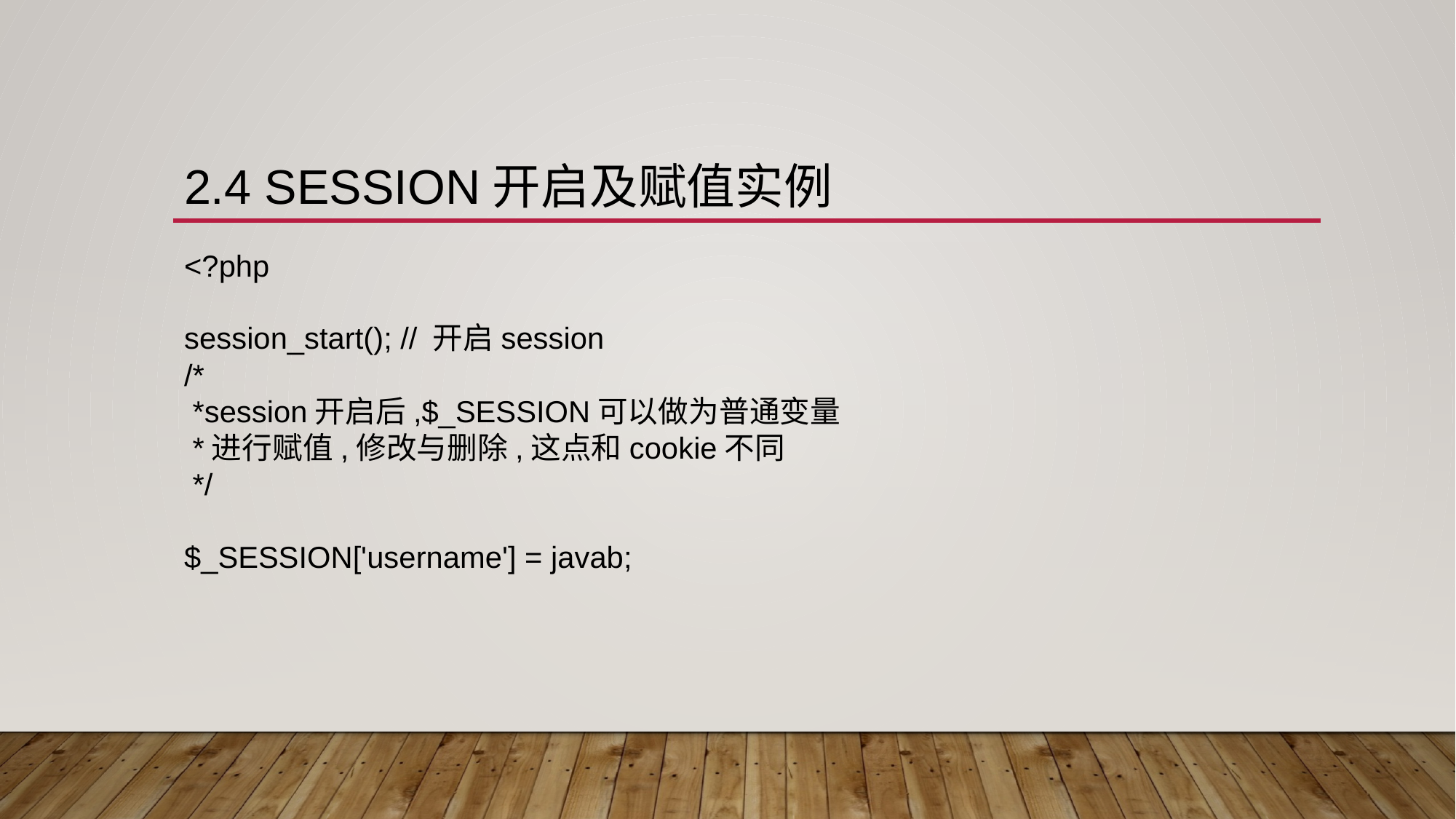

# 2.4 session开启及赋值实例
<?php

session_start(); // 开启session
/*
 *session开启后,$_SESSION可以做为普通变量
 *进行赋值,修改与删除,这点和cookie不同
 */

$_SESSION['username'] = javab;